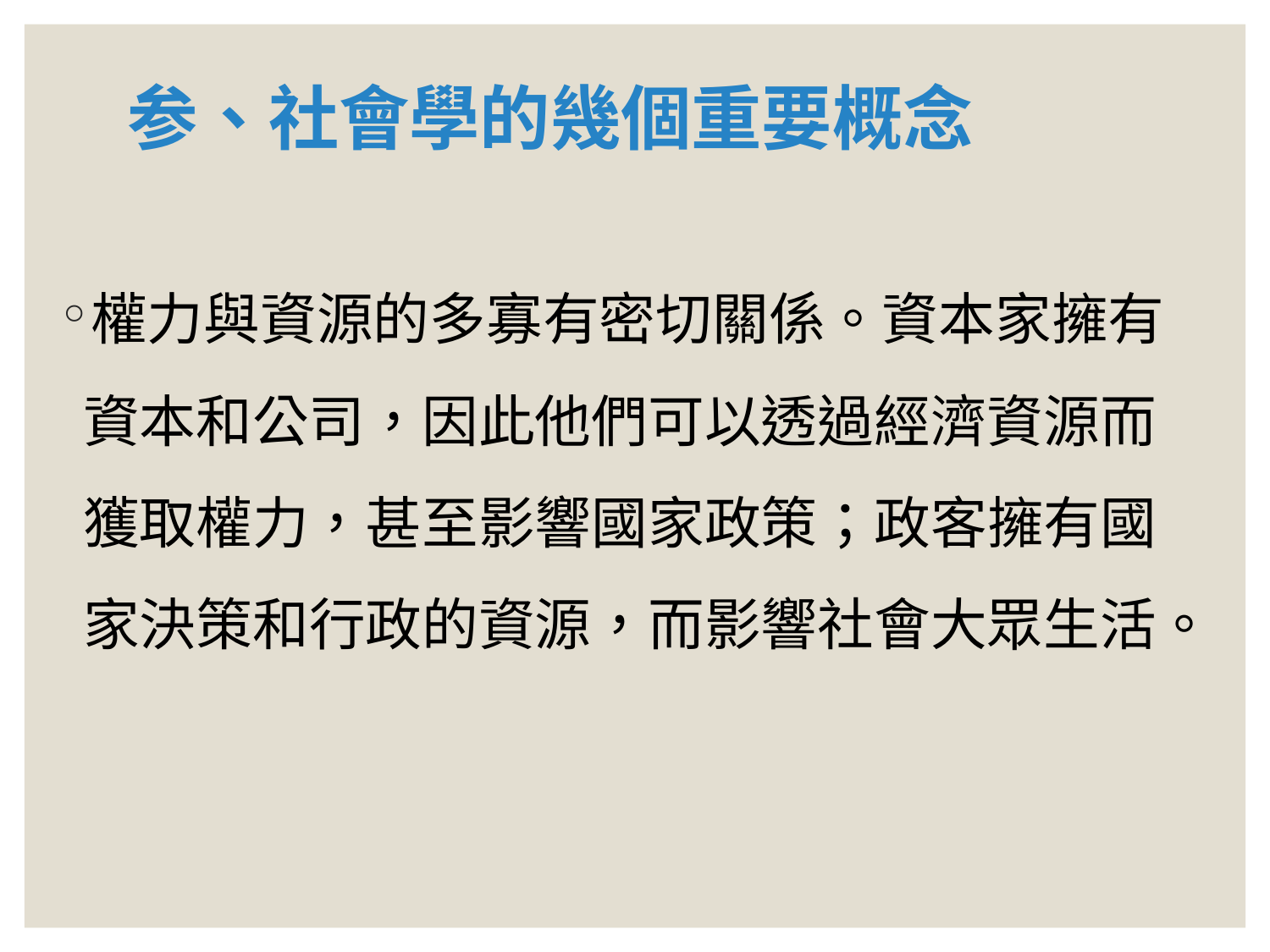

# 参、社會學的幾個重要概念
權力與資源的多寡有密切關係。資本家擁有資本和公司，因此他們可以透過經濟資源而獲取權力，甚至影響國家政策；政客擁有國家決策和行政的資源，而影響社會大眾生活。